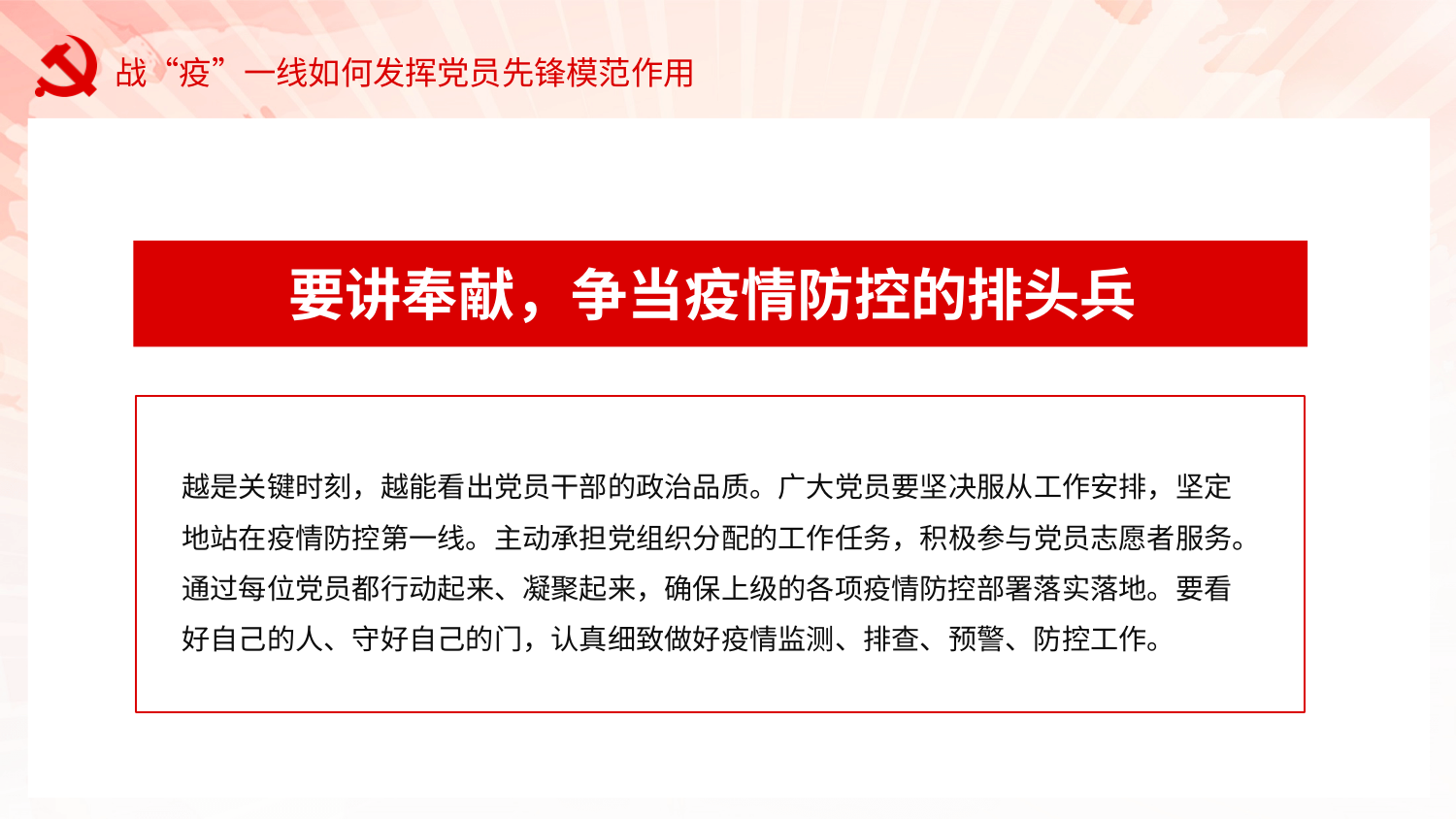

要讲奉献，争当疫情防控的排头兵

越是关键时刻，越能看出党员干部的政治品质。广大党员要坚决服从工作安排，坚定地站在疫情防控第一线。主动承担党组织分配的工作任务，积极参与党员志愿者服务。通过每位党员都行动起来、凝聚起来，确保上级的各项疫情防控部署落实落地。要看好自己的人、守好自己的门，认真细致做好疫情监测、排查、预警、防控工作。